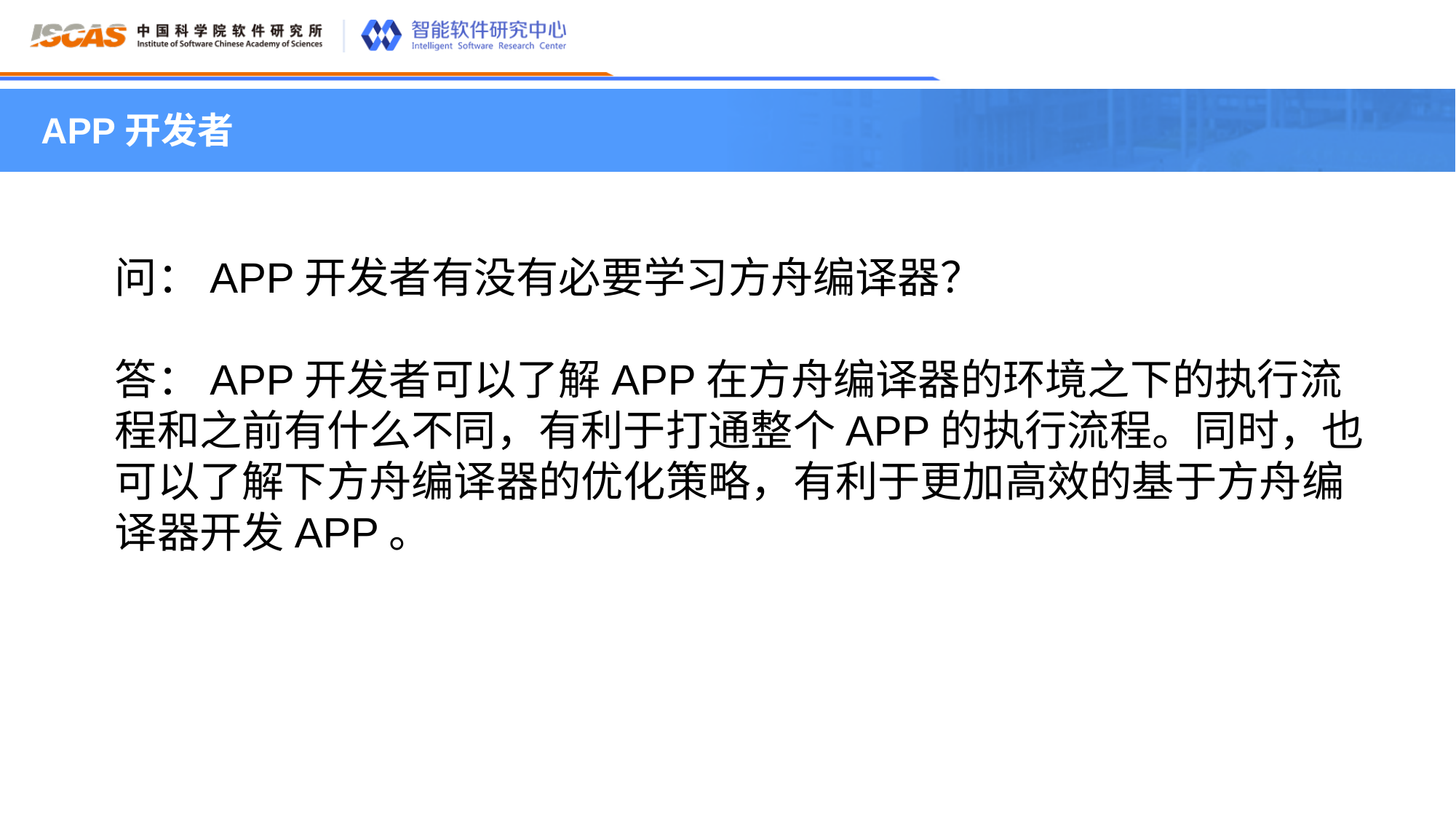

APP开发者
问：APP开发者有没有必要学习方舟编译器？

答：APP开发者可以了解APP在方舟编译器的环境之下的执行流程和之前有什么不同，有利于打通整个APP的执行流程。同时，也可以了解下方舟编译器的优化策略，有利于更加高效的基于方舟编译器开发APP。